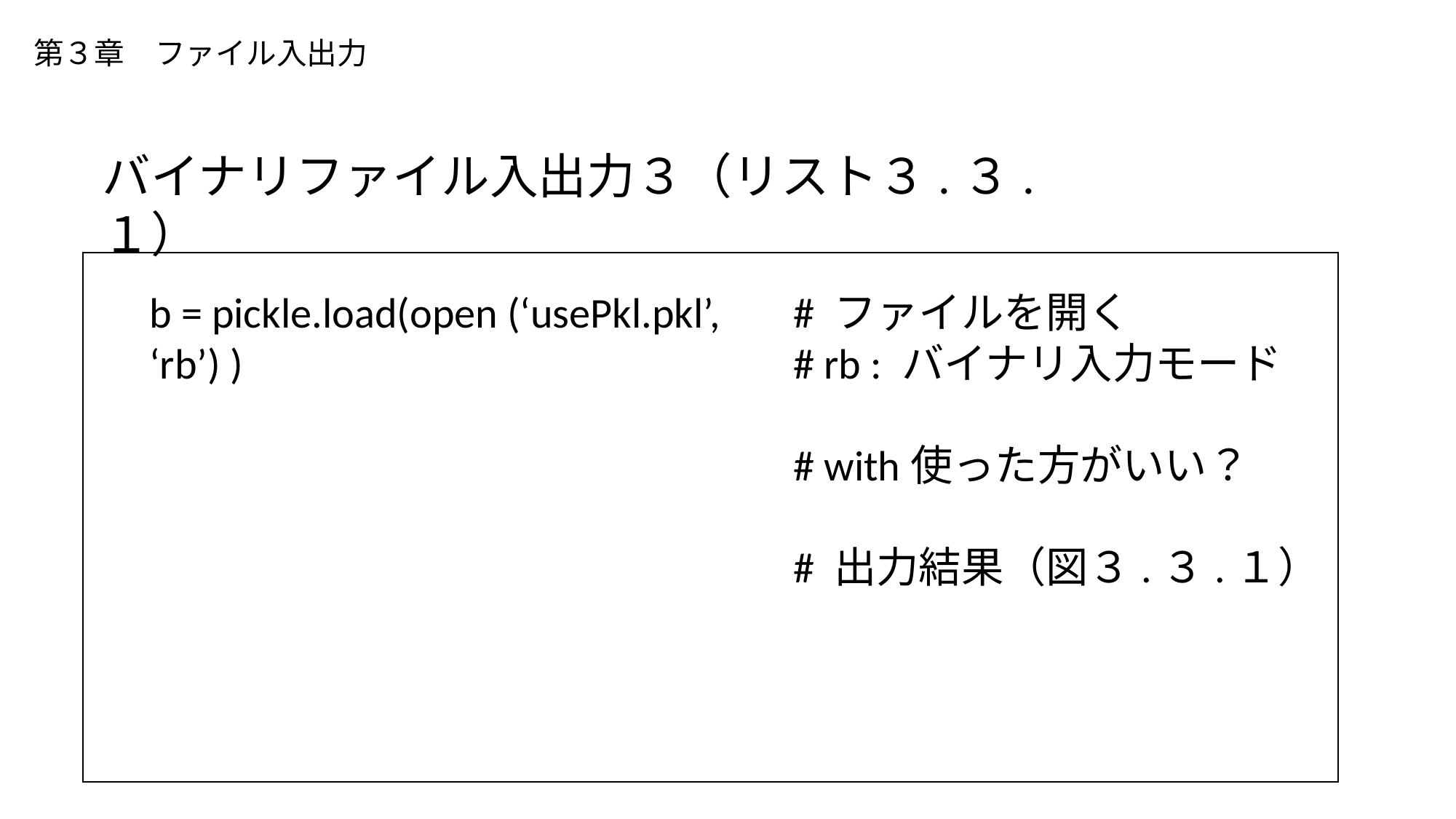

# 第３章　ファイル入出力
バイナリファイル入出力３（リスト３.３.１）

b = pickle.load(open (‘usePkl.pkl’,
‘rb’) )
# ファイルを開く
# rb : バイナリ入力モード

# with使った方がいい？

# 出力結果（図３.３.１）